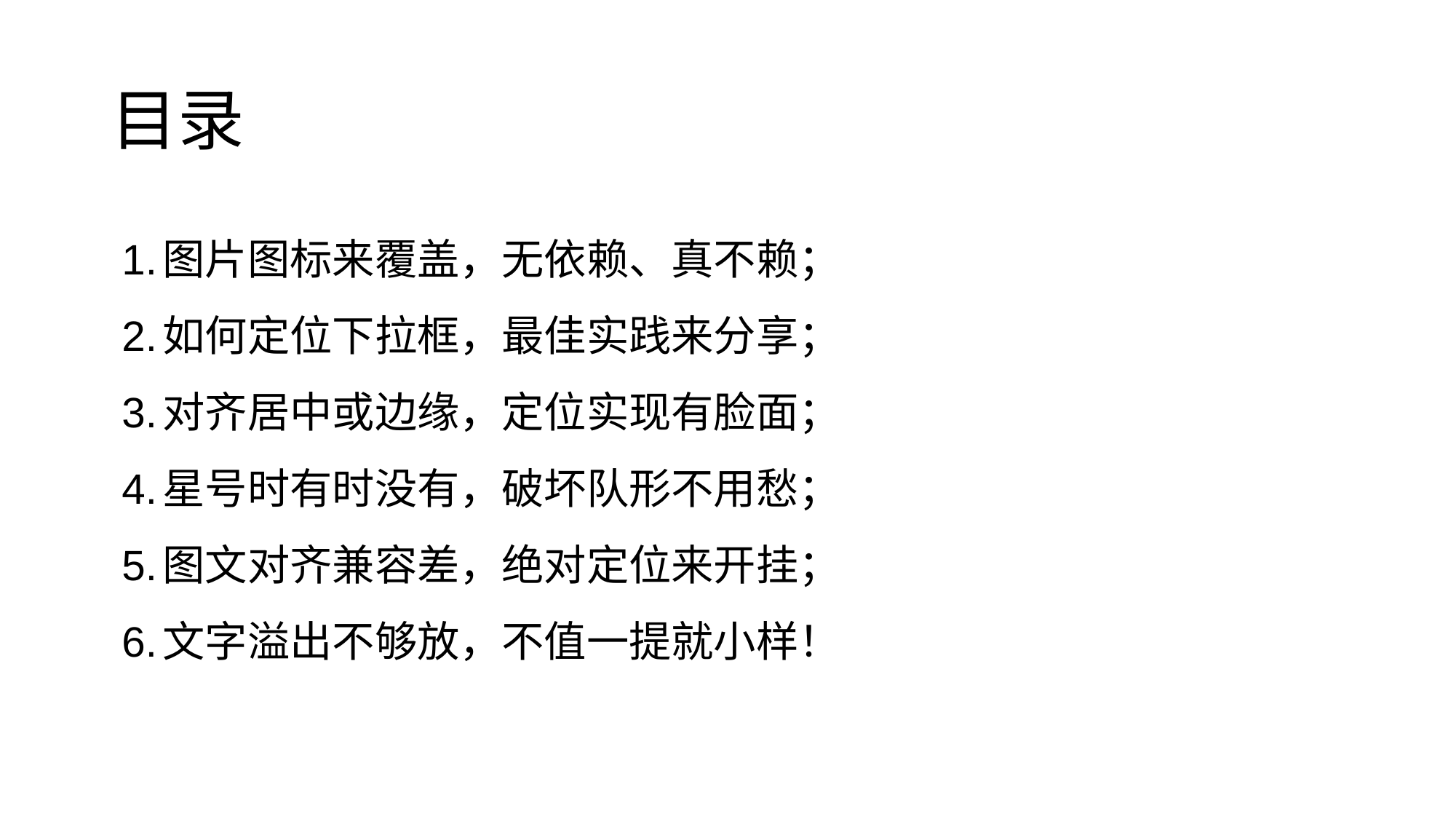

# 目录
图片图标来覆盖，无依赖、真不赖；
如何定位下拉框，最佳实践来分享；
对齐居中或边缘，定位实现有脸面；
星号时有时没有，破坏队形不用愁；
图文对齐兼容差，绝对定位来开挂；
文字溢出不够放，不值一提就小样！